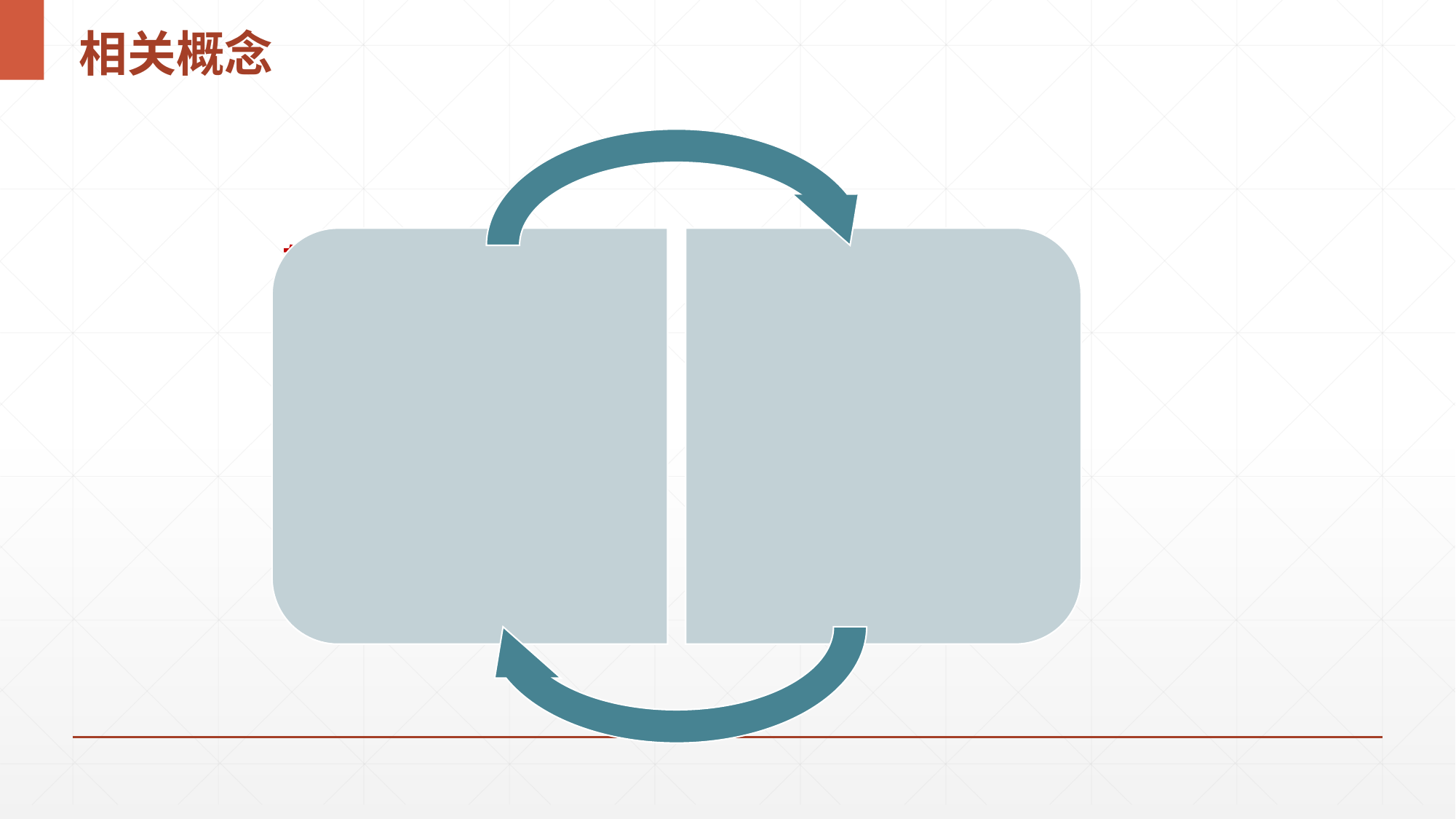

# 相关概念
软件质量保证
软件测试
找出软件缺陷，并确保修复
创建、执行改进过程并防止缺陷的标准和方法